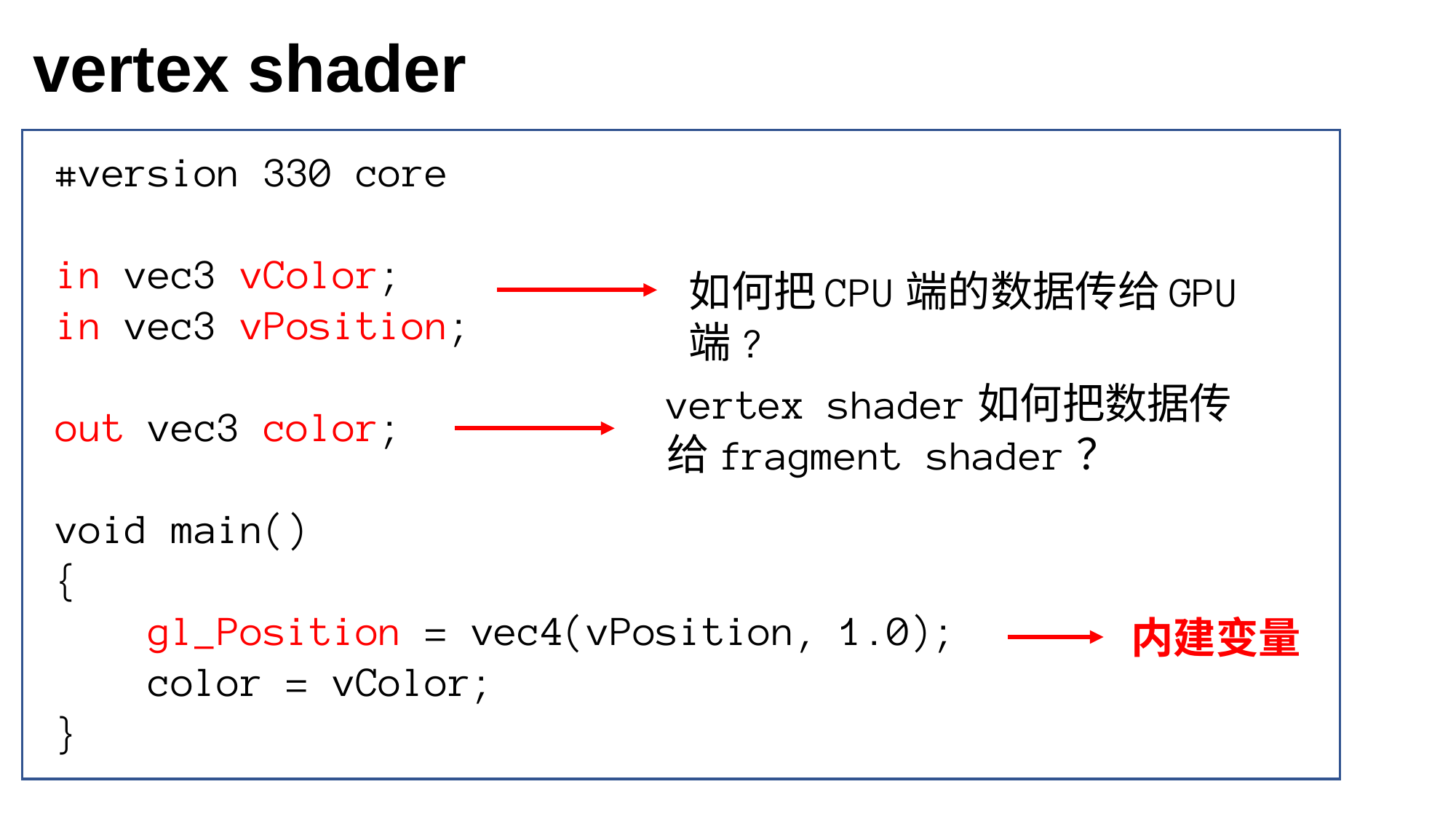

vertex shader

#version 330 core

in vec3 vColor;
in vec3 vPosition;

out vec3 color;

void main()
{
    gl_Position = vec4(vPosition, 1.0);
    color = vColor;
}

如何把CPU端的数据传给GPU端?
vertex shader如何把数据传给fragment shader？
内建变量